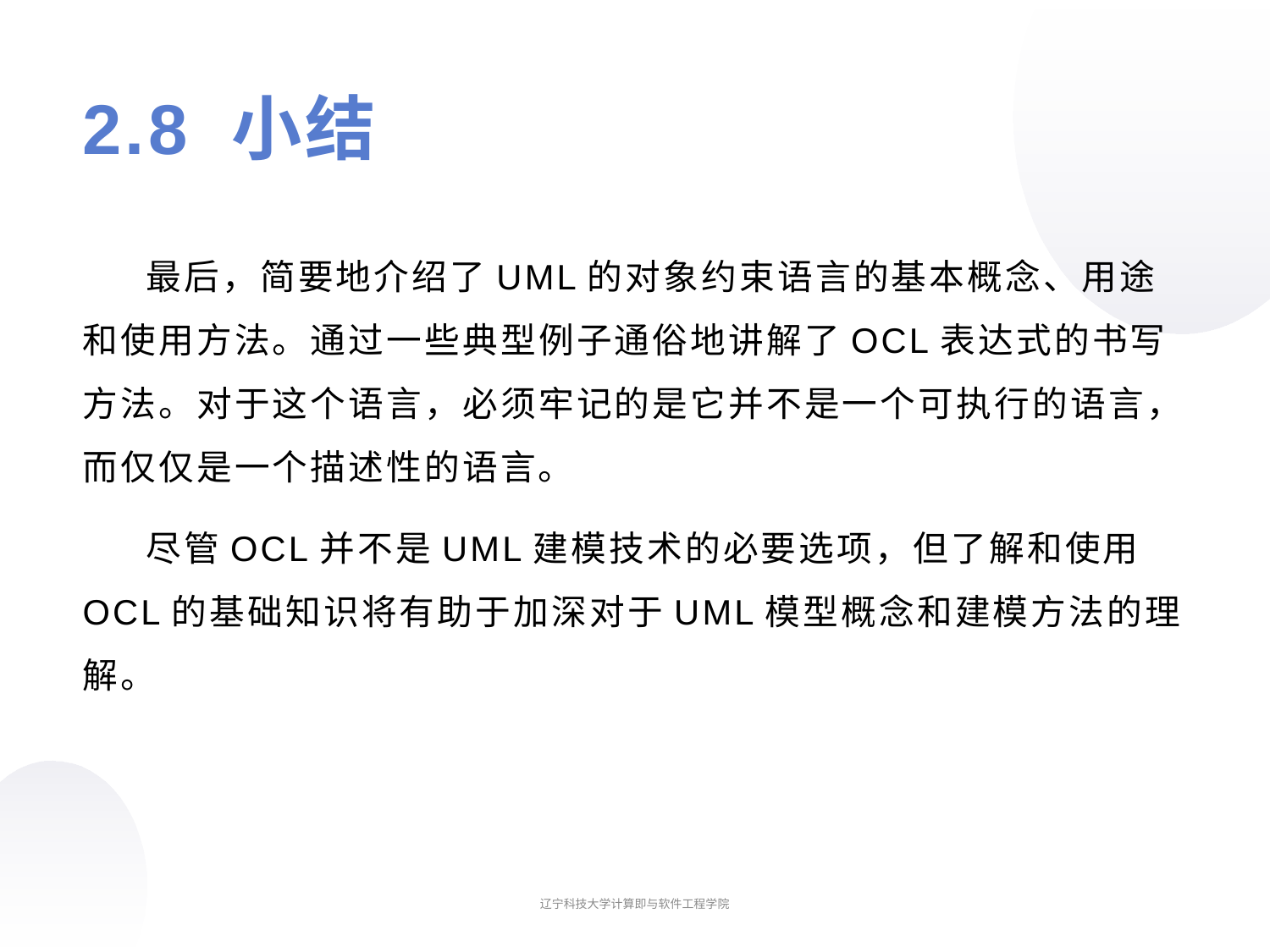

# 2.8 小结
最后，简要地介绍了UML的对象约束语言的基本概念、用途和使用方法。通过一些典型例子通俗地讲解了OCL表达式的书写方法。对于这个语言，必须牢记的是它并不是一个可执行的语言，而仅仅是一个描述性的语言。
尽管OCL并不是UML建模技术的必要选项，但了解和使用OCL的基础知识将有助于加深对于UML模型概念和建模方法的理解。

辽宁科技大学计算即与软件工程学院
173